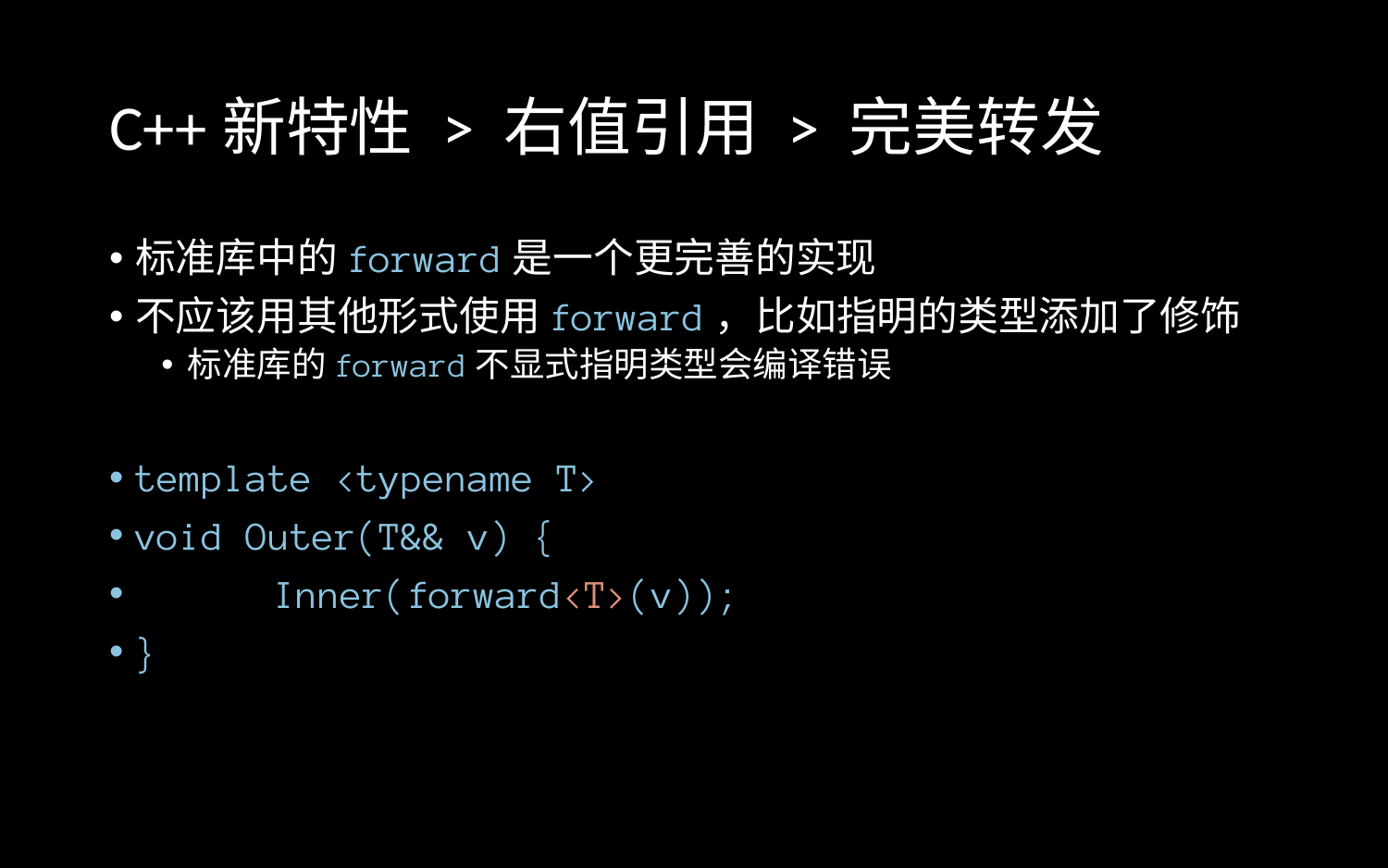

# C++新特性 > 右值引用 > 完美转发
标准库中的forward是一个更完善的实现
不应该用其他形式使用forward，比如指明的类型添加了修饰
标准库的forward不显式指明类型会编译错误

template <typename T>
void Outer(T&& v) {
	Inner(forward<T>(v));
}